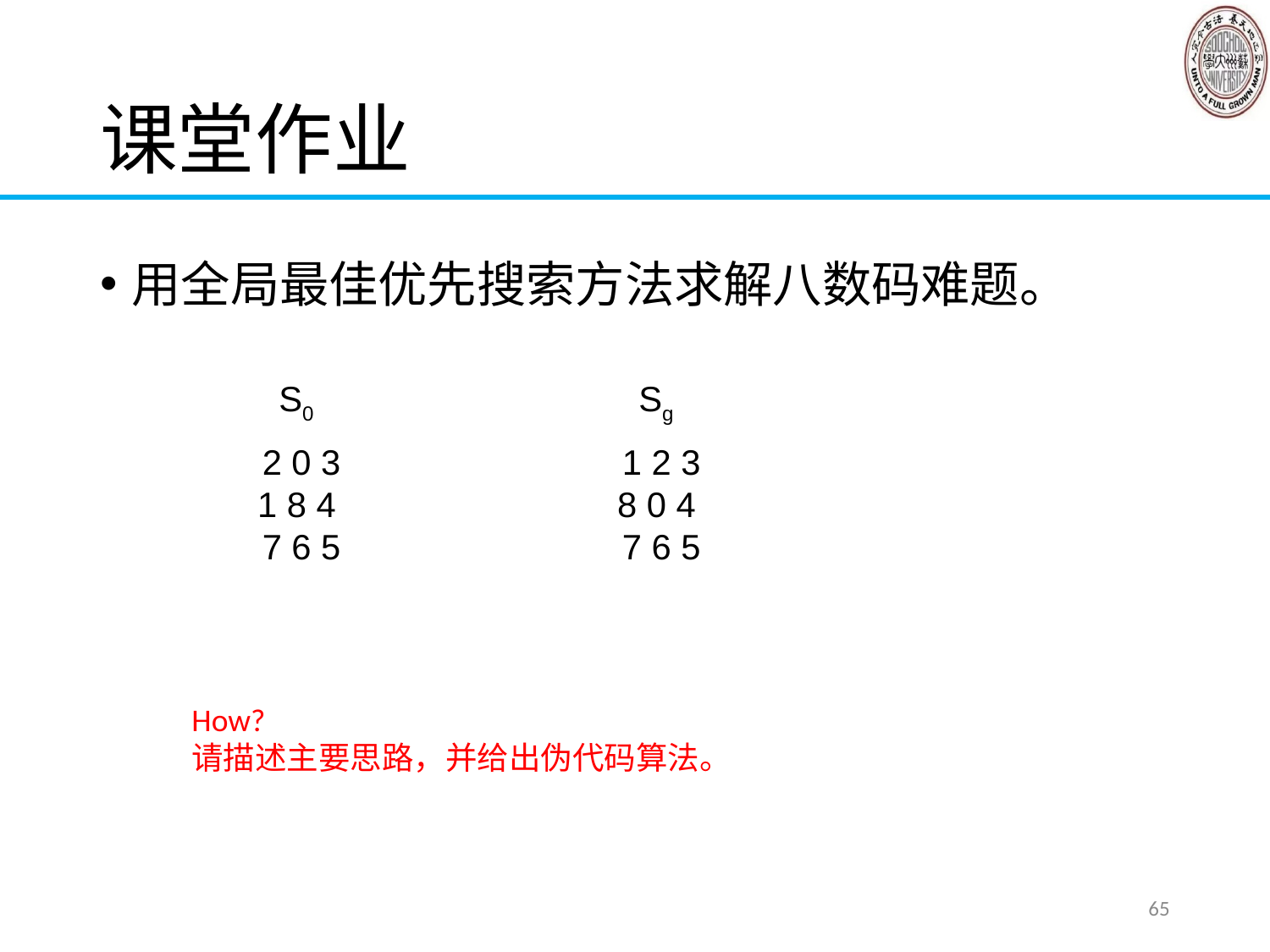

# 课堂作业
用全局最佳优先搜索方法求解八数码难题。

S0
Sg
2 0 3
1 8 4
7 6 5
1 2 3
8 0 4
7 6 5
How?
请描述主要思路，并给出伪代码算法。
65